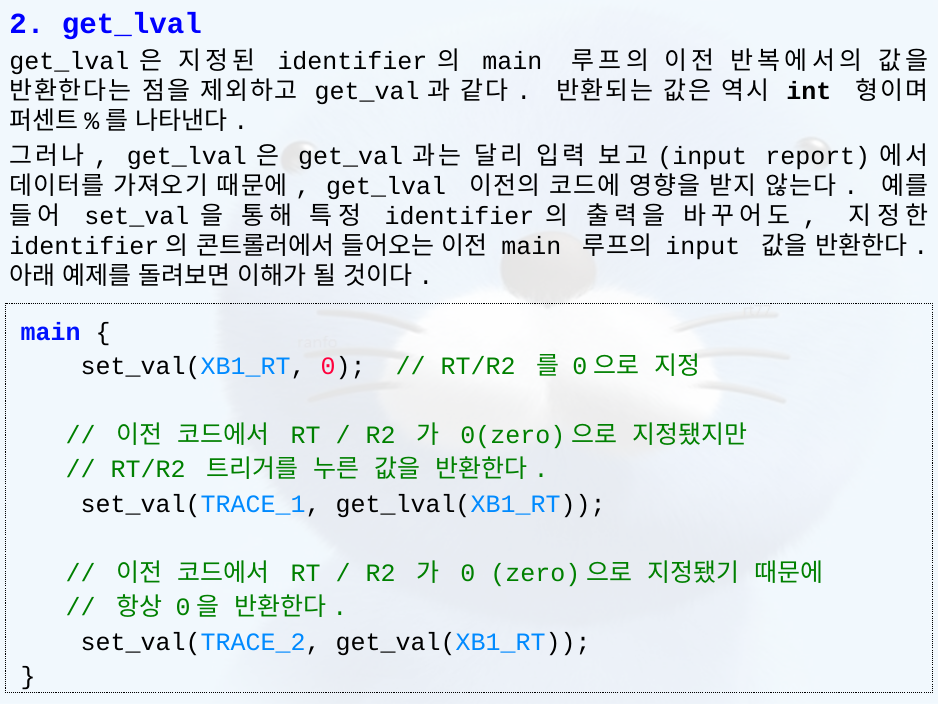

2. get_lval
get_lval은 지정된 identifier의 main 루프의 이전 반복에서의 값을 반환한다는 점을 제외하고 get_val과 같다. 반환되는 값은 역시 int 형이며 퍼센트%를 나타낸다.
그러나, get_lval은 get_val과는 달리 입력 보고(input report)에서 데이터를 가져오기 때문에, get_lval 이전의 코드에 영향을 받지 않는다. 예를 들어 set_val을 통해 특정 identifier의 출력을 바꾸어도, 지정한 identifier의 콘트롤러에서 들어오는 이전 main 루프의 input 값을 반환한다. 아래 예제를 돌려보면 이해가 될 것이다.

main {
    set_val(XB1_RT, 0);  // RT/R2 를 0으로 지정

   // 이전 코드에서 RT / R2 가 0(zero)으로 지정됐지만
   // RT/R2 트리거를 누른 값을 반환한다.
    set_val(TRACE_1, get_lval(XB1_RT));

   // 이전 코드에서 RT / R2 가 0 (zero)으로 지정됐기 때문에
   // 항상 0을 반환한다.
    set_val(TRACE_2, get_val(XB1_RT));
}